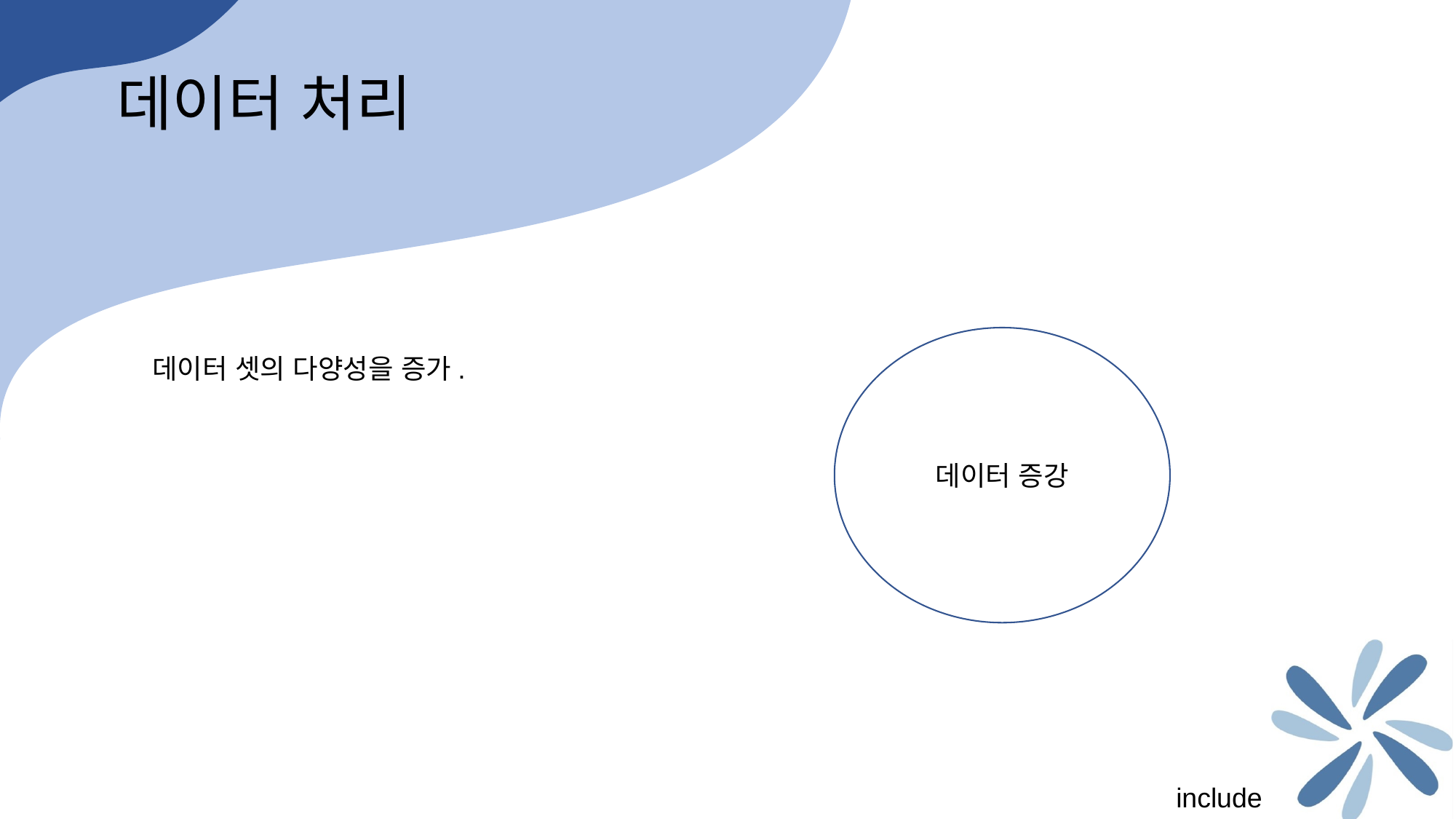

데이터 처리
데이터 증강
데이터 셋의 다양성을 증가.